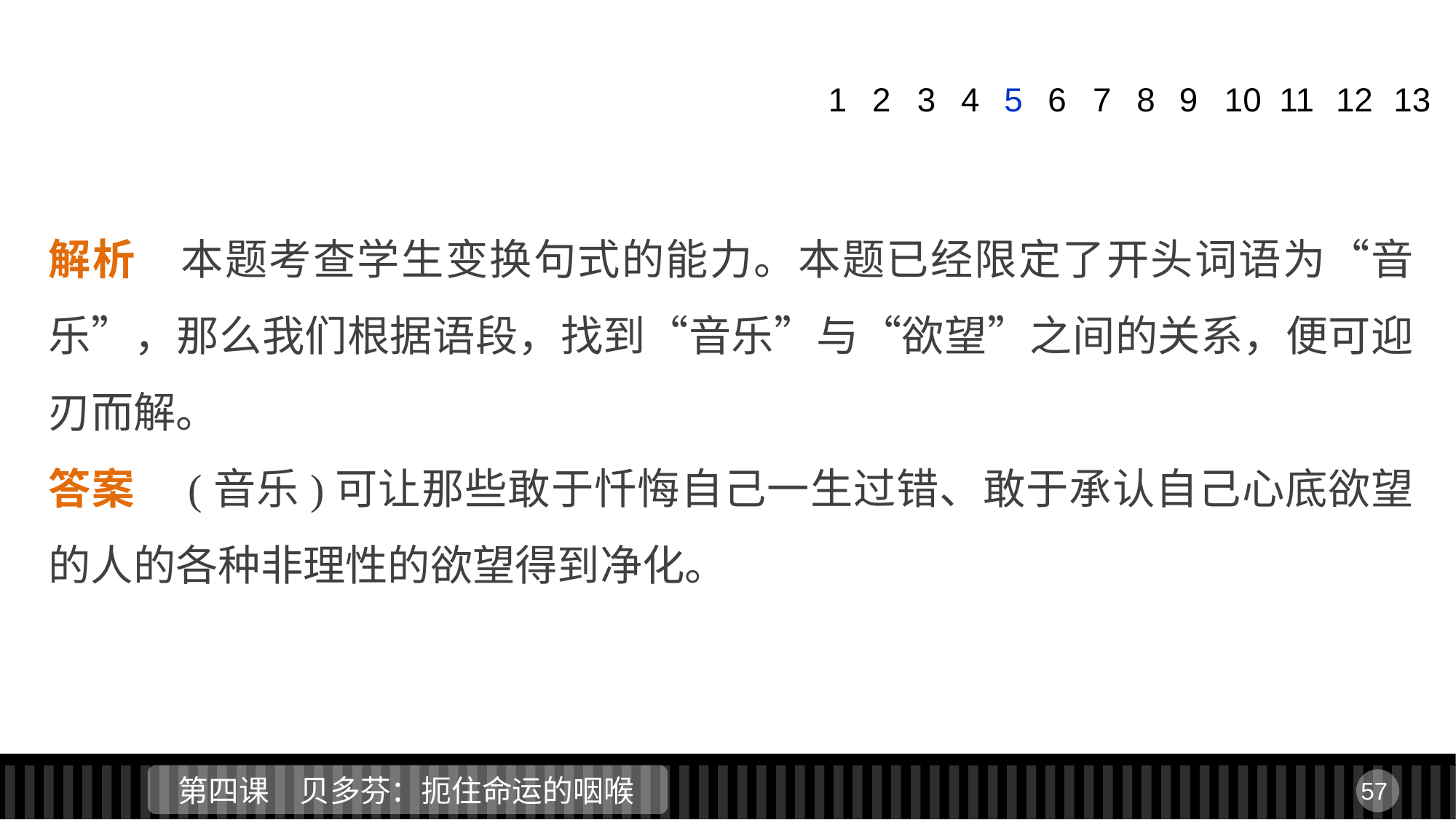

1
2
3
4
5
6
7
8
9
11
12
13
10
解析　本题考查学生变换句式的能力。本题已经限定了开头词语为“音乐”，那么我们根据语段，找到“音乐”与“欲望”之间的关系，便可迎刃而解。
答案　(音乐)可让那些敢于忏悔自己一生过错、敢于承认自己心底欲望的人的各种非理性的欲望得到净化。